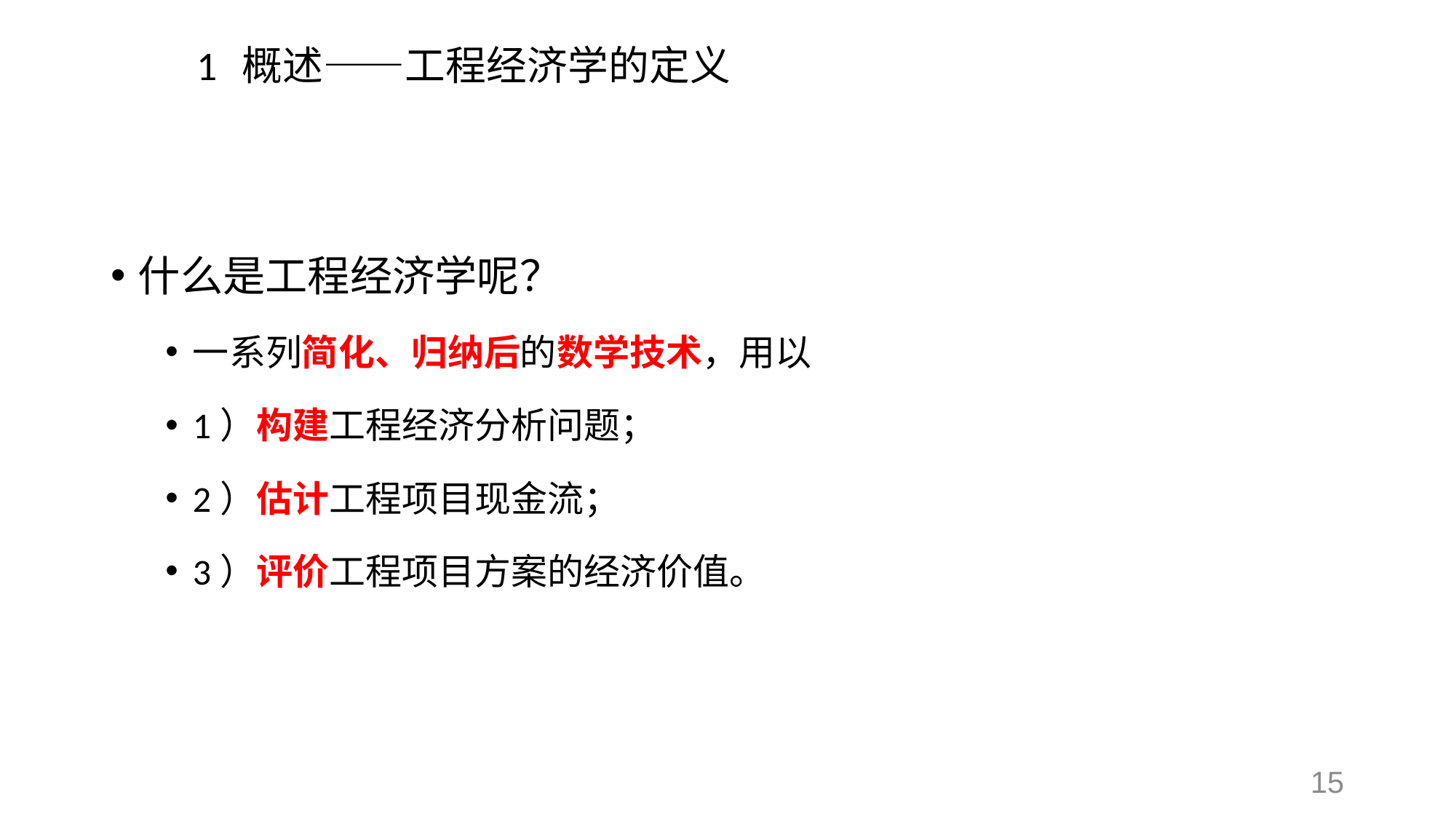

# 1  概述——工程经济学的定义
什么是工程经济学呢？
一系列简化、归纳后的数学技术，用以
1）构建工程经济分析问题；
2）估计工程项目现金流；
3）评价工程项目方案的经济价值。
15